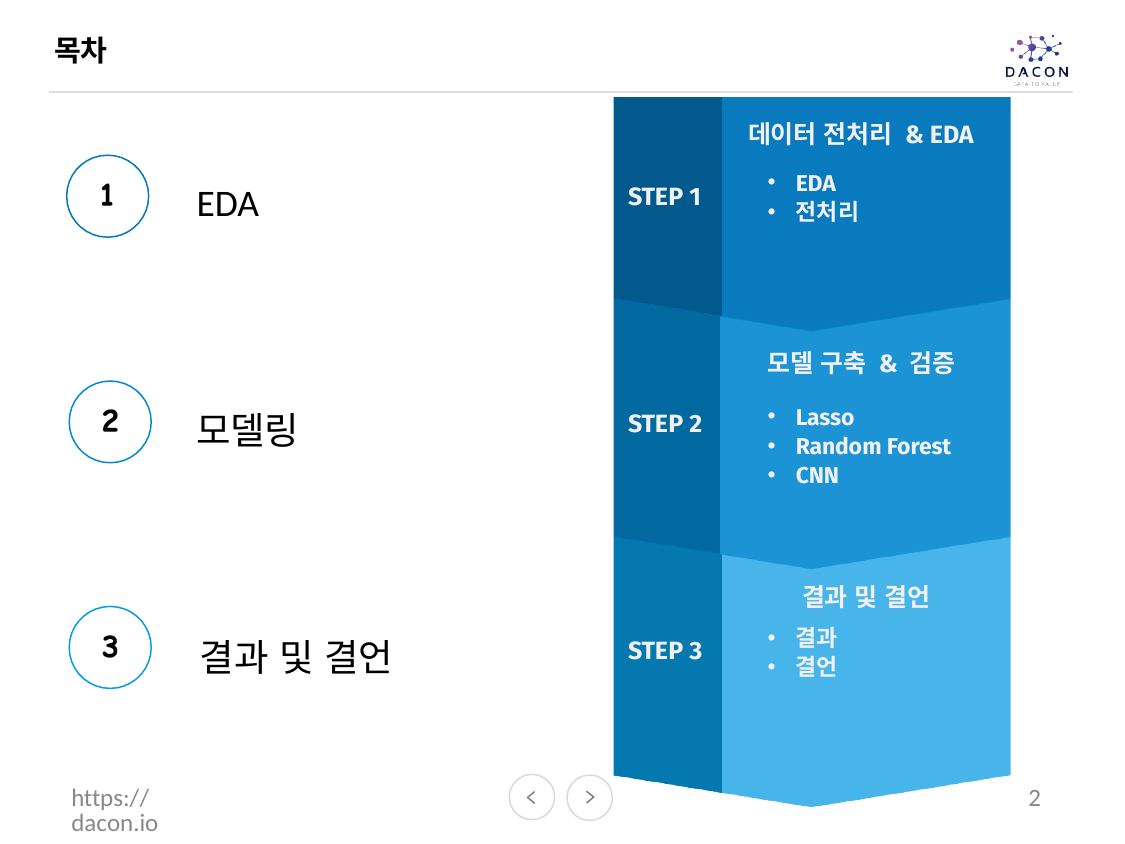

목차

데이터 전처리 & EDA

EDA
전처리
EDA
1
STEP 1
모델 구축 & 검증

모델링
Lasso
Random Forest
CNN
2
STEP 2
결과 및 결언

결과
결언

3
결과 및 결언
STEP 3
https://dacon.io
2